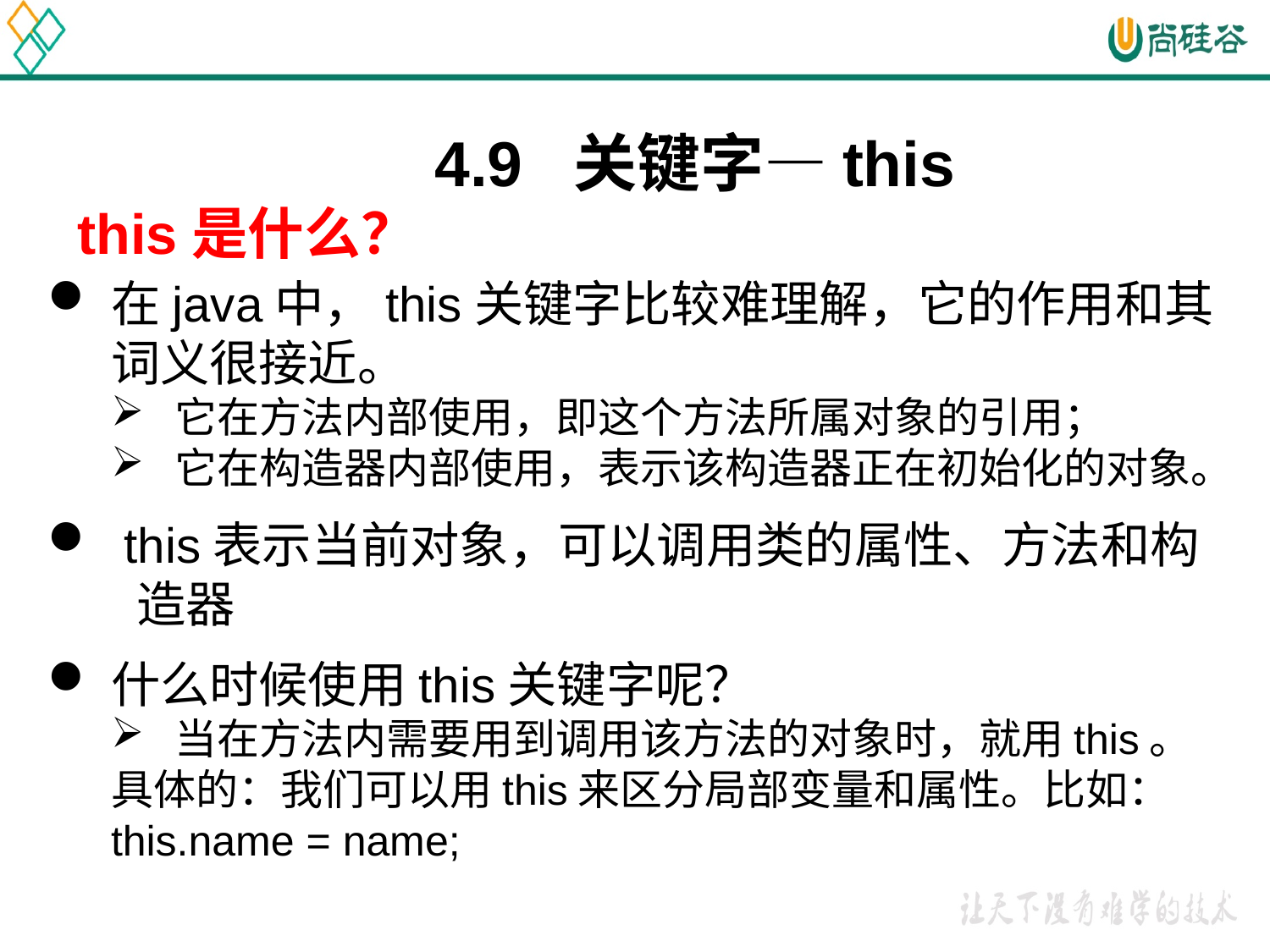

4.9  关键字—this
# this是什么？
在java中，this关键字比较难理解，它的作用和其词义很接近。
它在方法内部使用，即这个方法所属对象的引用；
它在构造器内部使用，表示该构造器正在初始化的对象。
  this表示当前对象，可以调用类的属性、方法和构
       造器
什么时候使用this关键字呢？
当在方法内需要用到调用该方法的对象时，就用this。
具体的：我们可以用this来区分局部变量和属性。比如：
this.name = name;